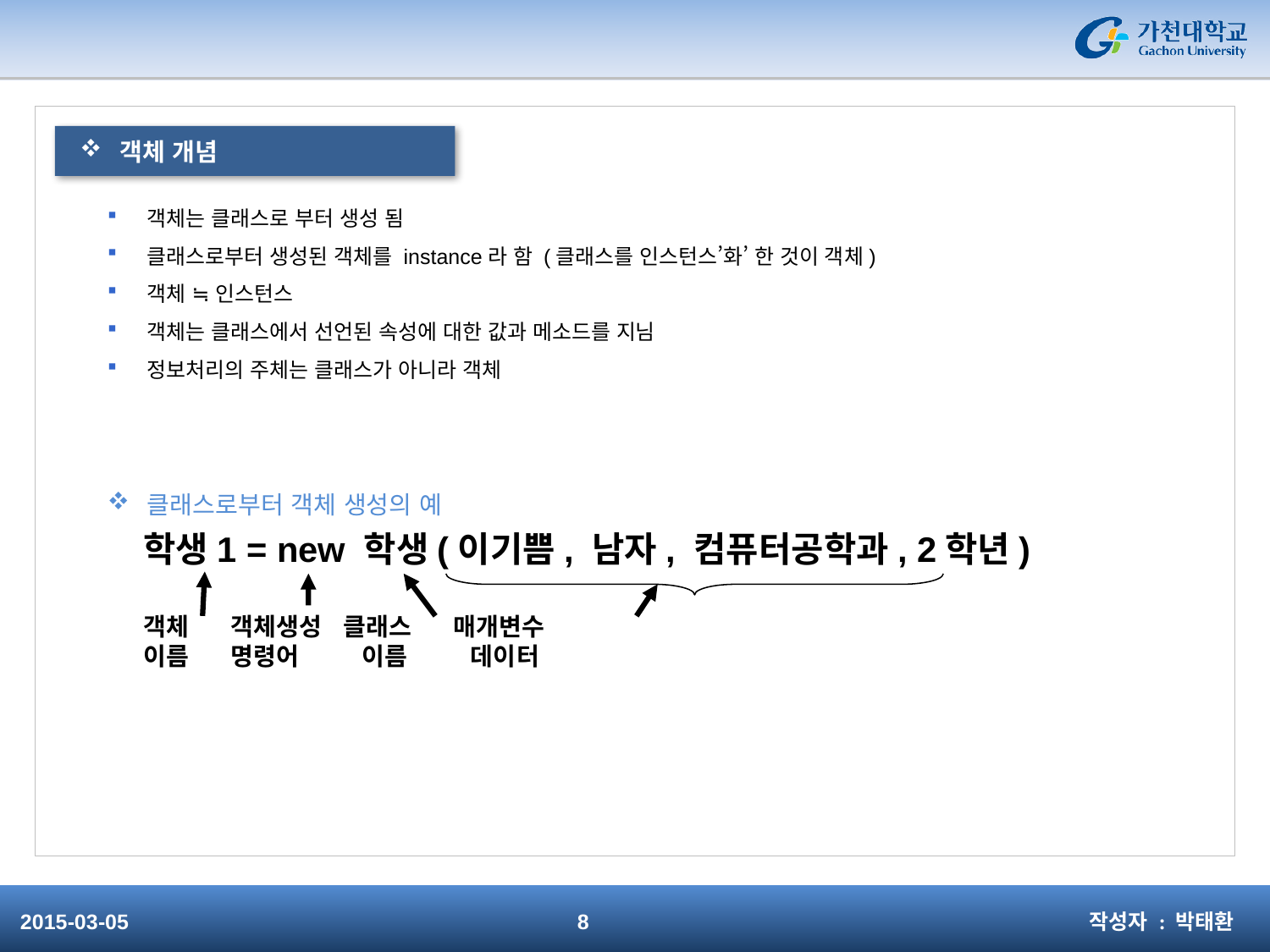

#

객체 개념
객체는 클래스로 부터 생성 됨
클래스로부터 생성된 객체를 instance라 함 (클래스를 인스턴스’화’ 한 것이 객체)
객체 ≒ 인스턴스
객체는 클래스에서 선언된 속성에 대한 값과 메소드를 지님
정보처리의 주체는 클래스가 아니라 객체

클래스로부터 객체 생성의 예
학생1 = new 학생(이기쁨, 남자, 컴퓨터공학과, 2학년)

객체      객체생성   클래스      매개변수
이름      명령어         이름         데이터

작성자 : 박태환
2015-03-05
8